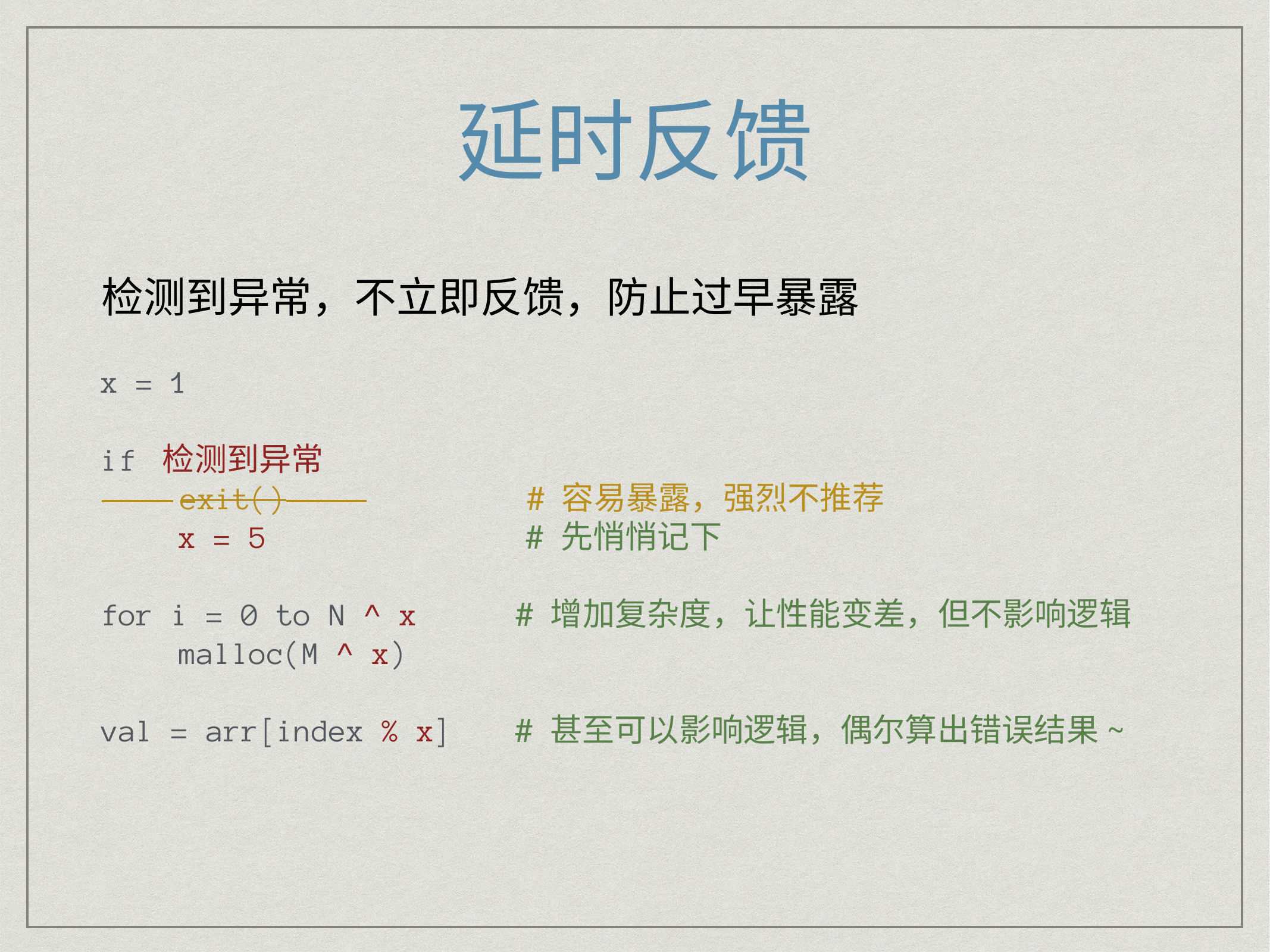

# 延时反馈
检测到异常，不立即反馈，防止过早暴露
x = 1
if  检测到异常
        exit()                           # 容易暴露，强烈不推荐
    x = 5                            # 先悄悄记下
for i = 0 to N ^ x           # 增加复杂度，让性能变差，但不影响逻辑
    malloc(M ^ x)
val = arr[index % x]       # 甚至可以影响逻辑，偶尔算出错误结果~